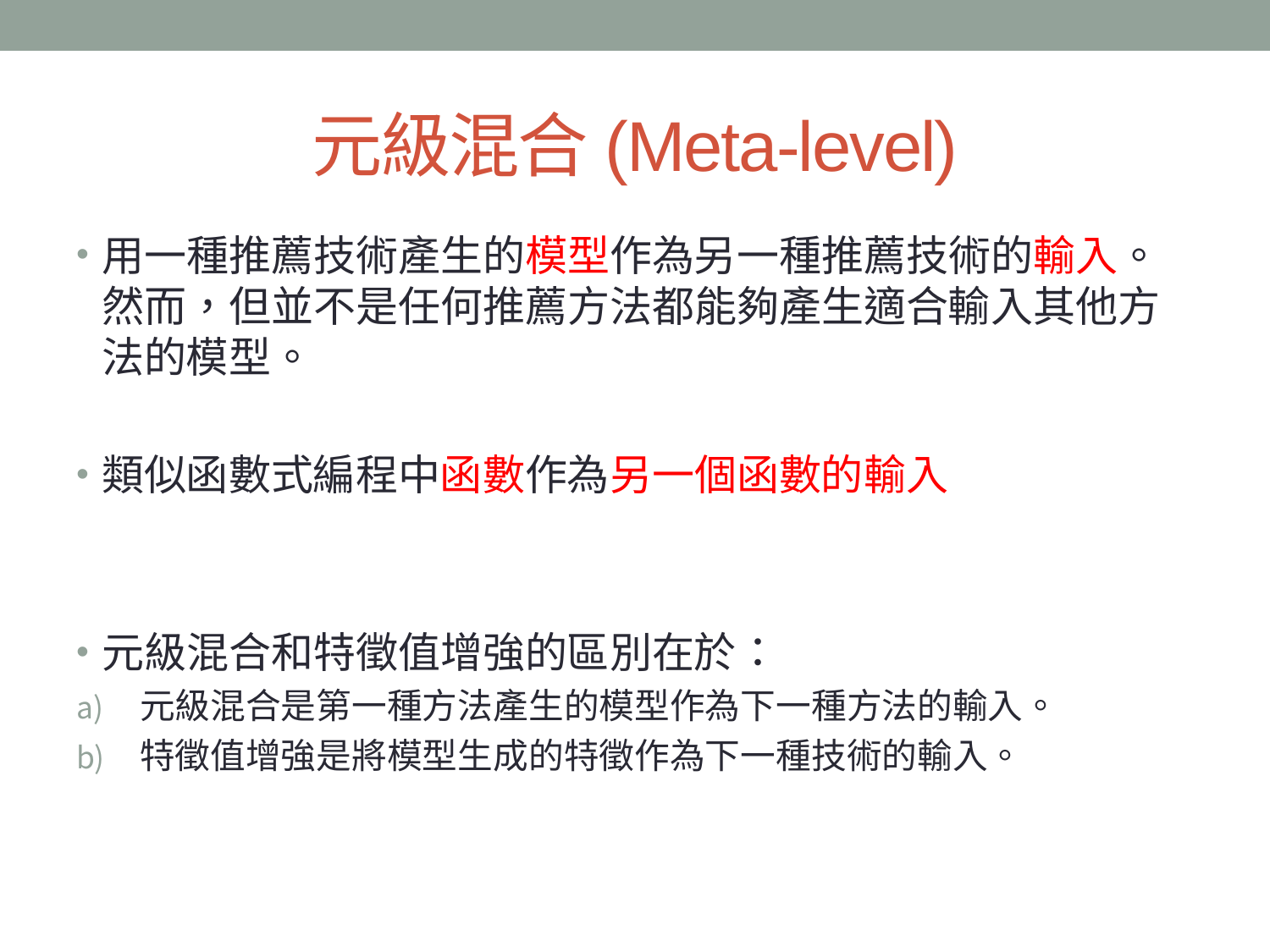

# 元級混合(Meta-level)
用一種推薦技術產生的模型作為另一種推薦技術的輸入。然而，但並不是任何推薦方法都能夠產生適合輸入其他方法的模型。

類似函數式編程中函數作為另一個函數的輸入

元級混合和特徵值增強的區別在於：
元級混合是第一種方法產生的模型作為下一種方法的輸入。
特徵值增強是將模型生成的特徵作為下一種技術的輸入。